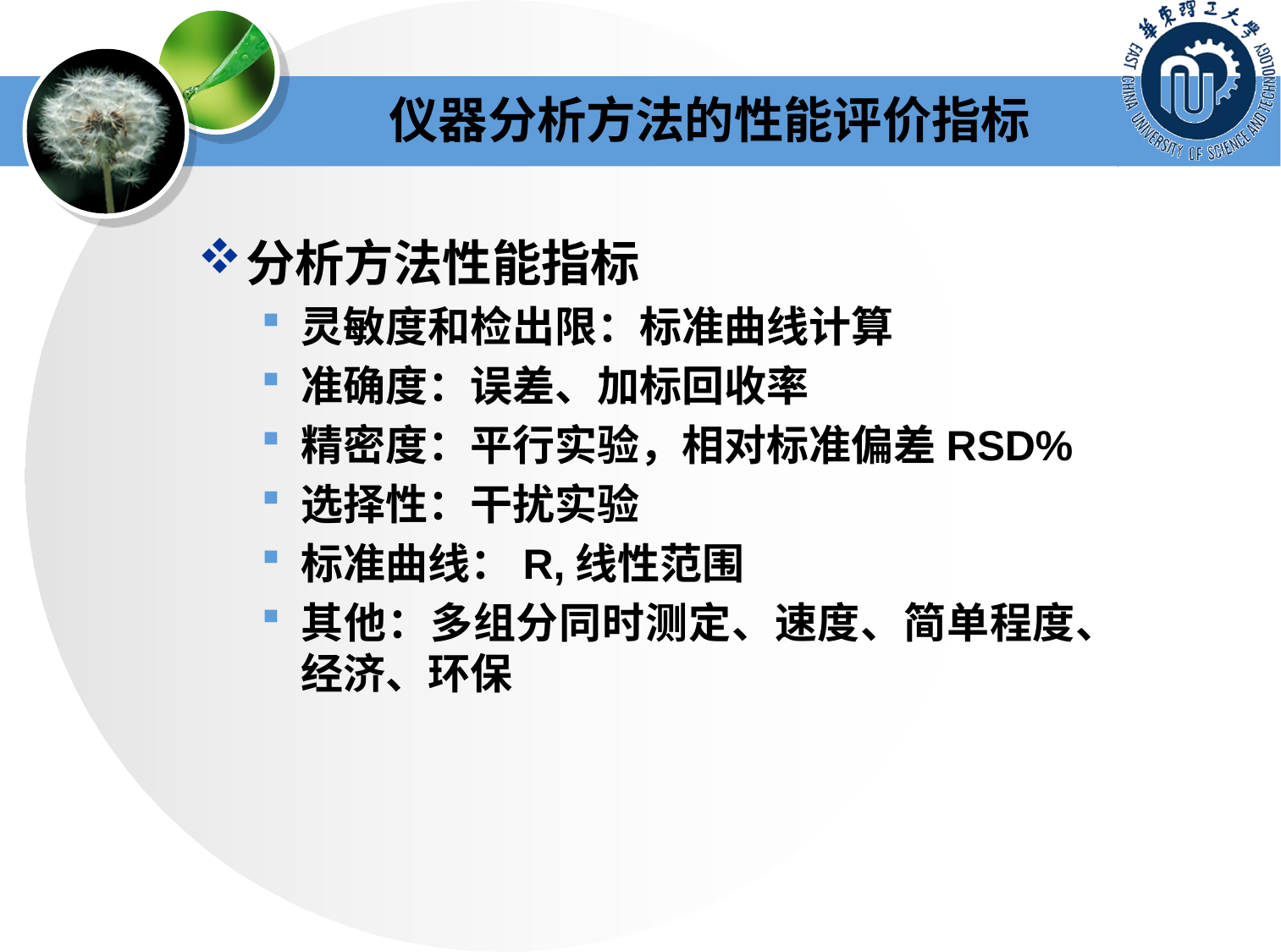

仪器分析方法的性能评价指标
分析方法性能指标
灵敏度和检出限：标准曲线计算
准确度：误差、加标回收率
精密度：平行实验，相对标准偏差RSD%
选择性：干扰实验
标准曲线：R,线性范围
其他：多组分同时测定、速度、简单程度、经济、环保